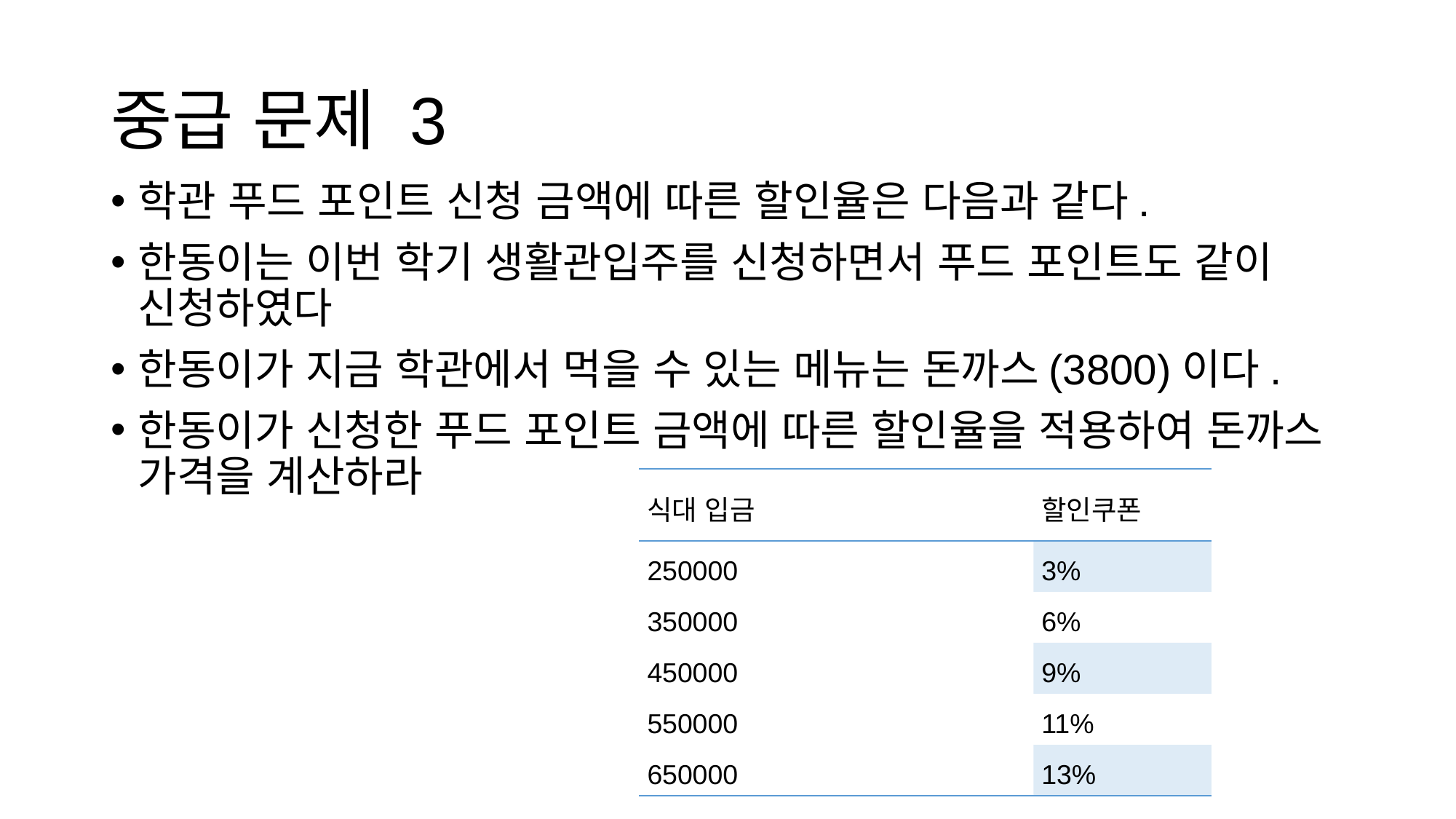

# 중급 문제 3
학관 푸드 포인트 신청 금액에 따른 할인율은 다음과 같다.
한동이는 이번 학기 생활관입주를 신청하면서 푸드 포인트도 같이 신청하였다
한동이가 지금 학관에서 먹을 수 있는 메뉴는 돈까스(3800)이다.
한동이가 신청한 푸드 포인트 금액에 따른 할인율을 적용하여 돈까스 가격을 계산하라
| 식대 입금 | 할인쿠폰 |
| --- | --- |
| 250000 | 3% |
| 350000 | 6% |
| 450000 | 9% |
| 550000 | 11% |
| 650000 | 13% |